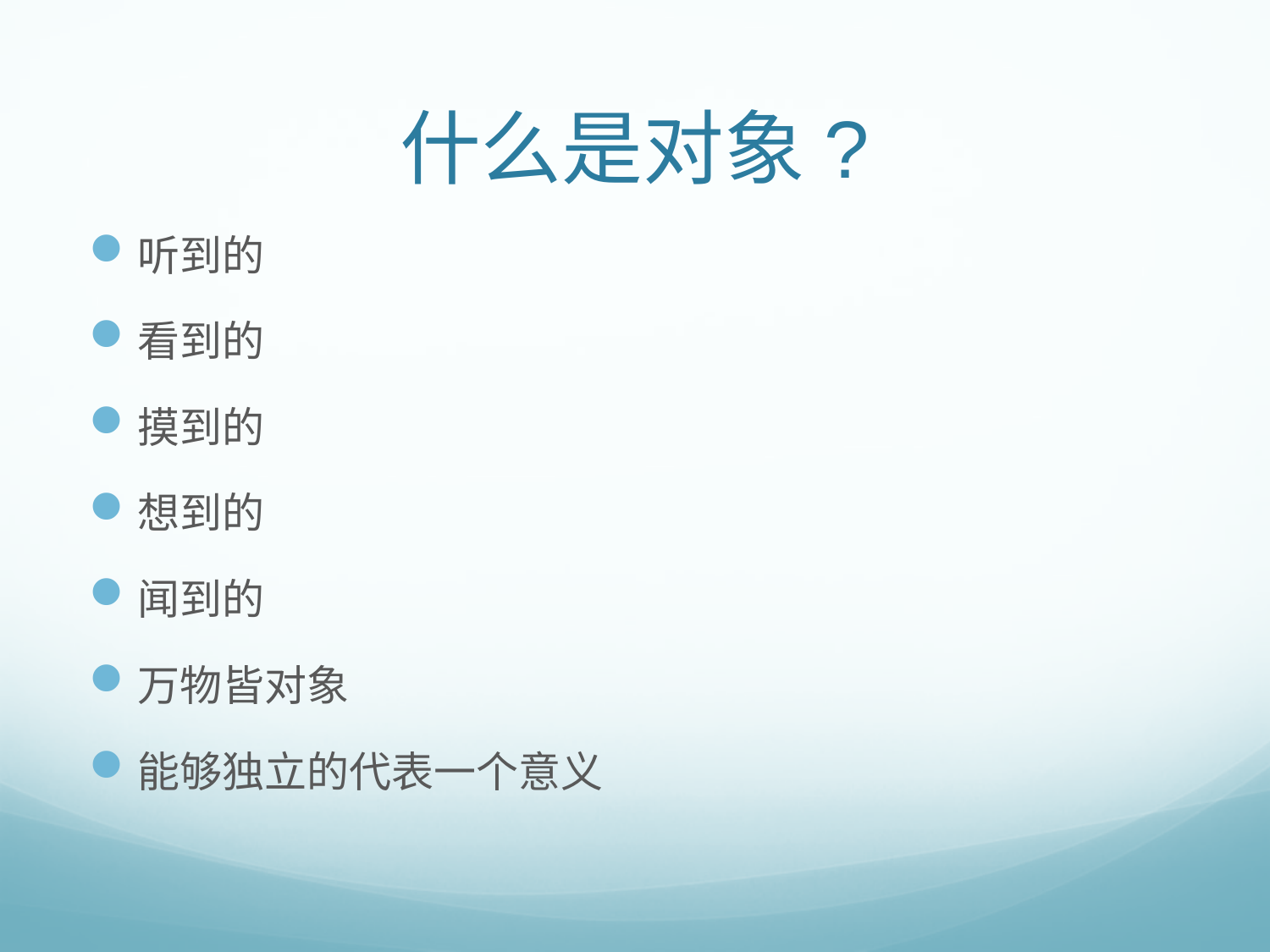

# 什么是对象?
听到的
看到的
摸到的
想到的
闻到的
万物皆对象
能够独立的代表一个意义